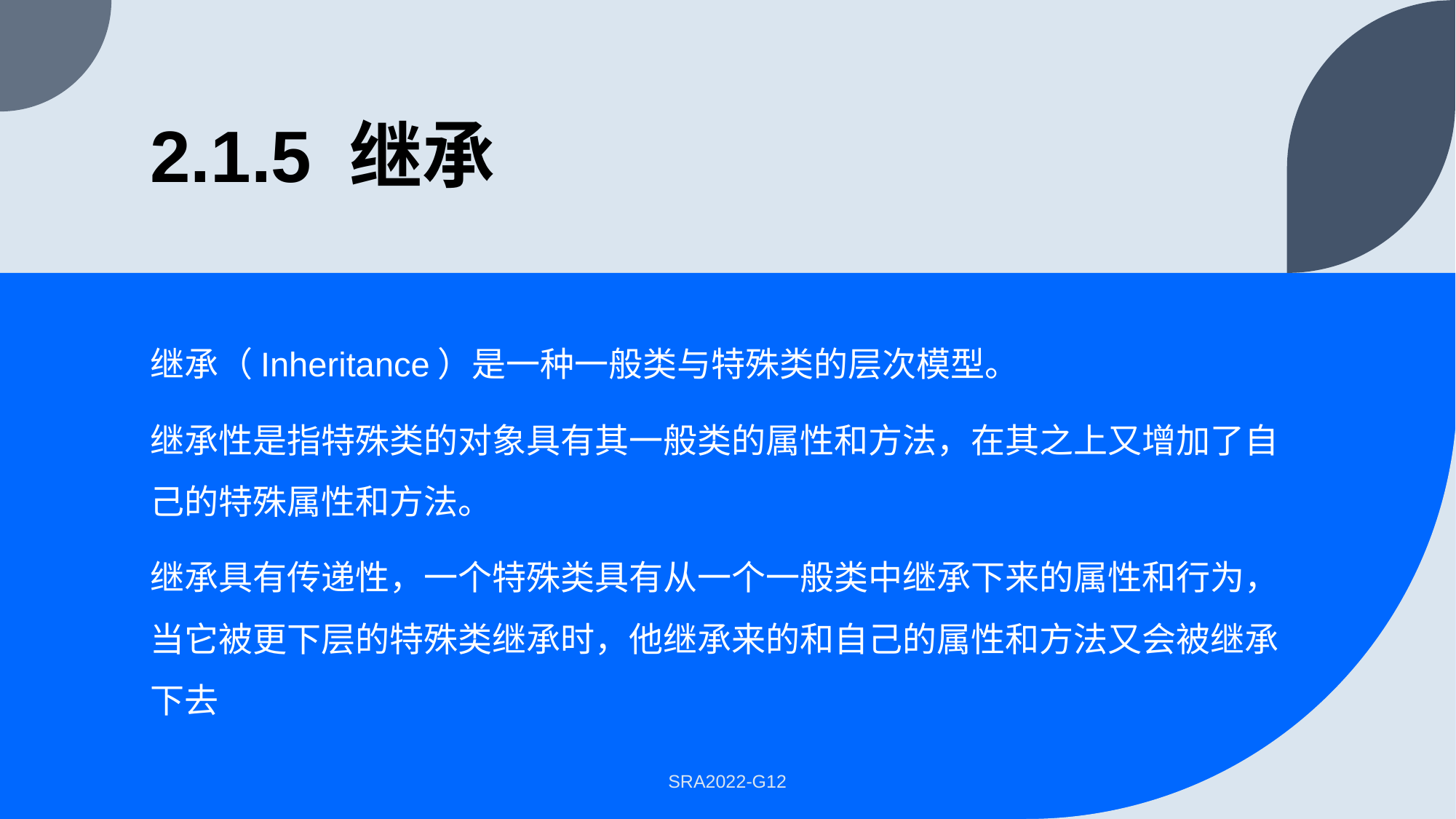

# 2.1.5 继承
继承（Inheritance）是一种一般类与特殊类的层次模型。
继承性是指特殊类的对象具有其一般类的属性和方法，在其之上又增加了自己的特殊属性和方法。
继承具有传递性，一个特殊类具有从一个一般类中继承下来的属性和行为，当它被更下层的特殊类继承时，他继承来的和自己的属性和方法又会被继承下去

SRA2022-G12
13